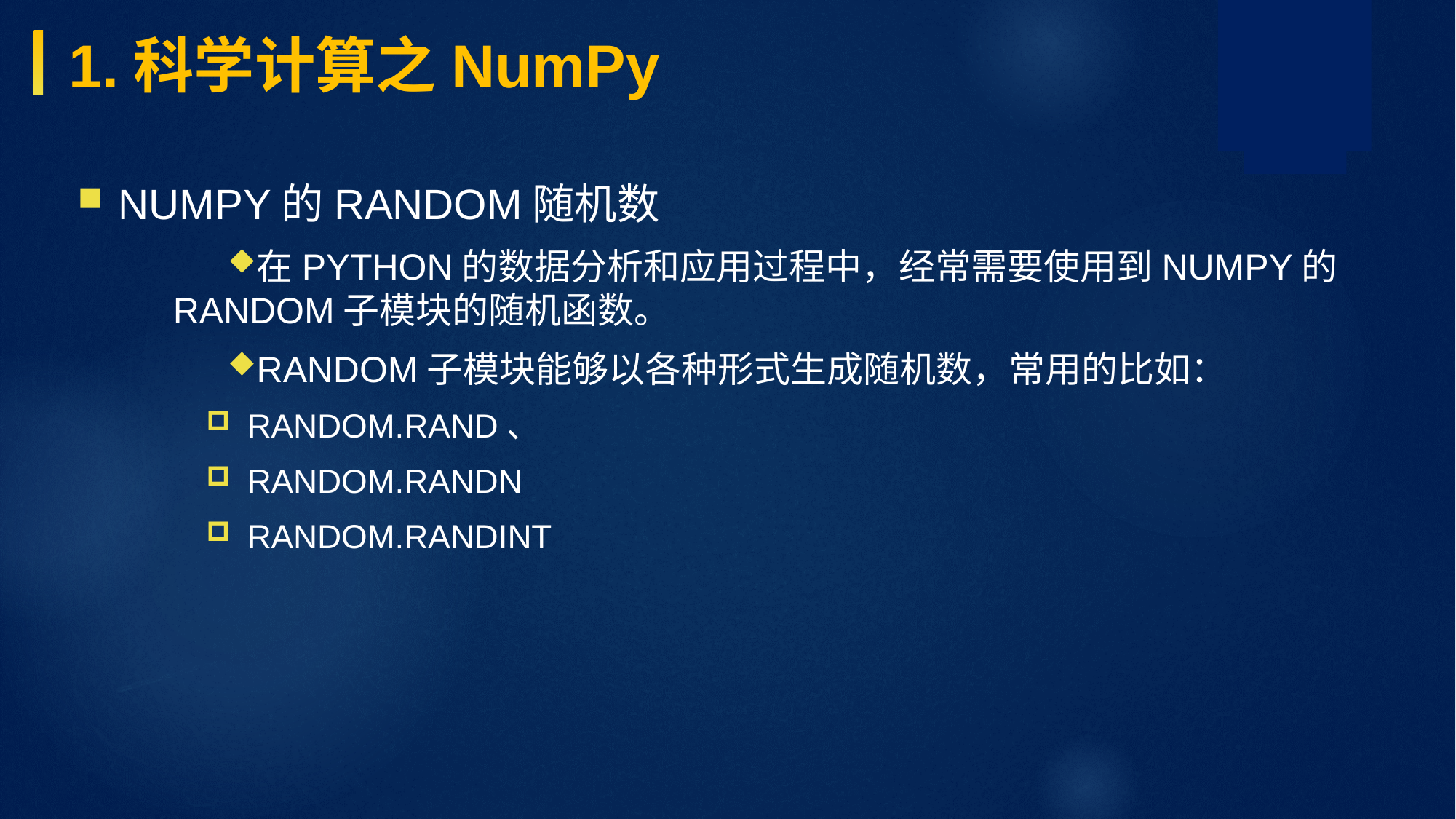

1.科学计算之NumPy
NumPy的random随机数
在Python的数据分析和应用过程中，经常需要使用到NumPy的random子模块的随机函数。
random子模块能够以各种形式生成随机数，常用的比如：
random.rand、
random.randn
random.randint